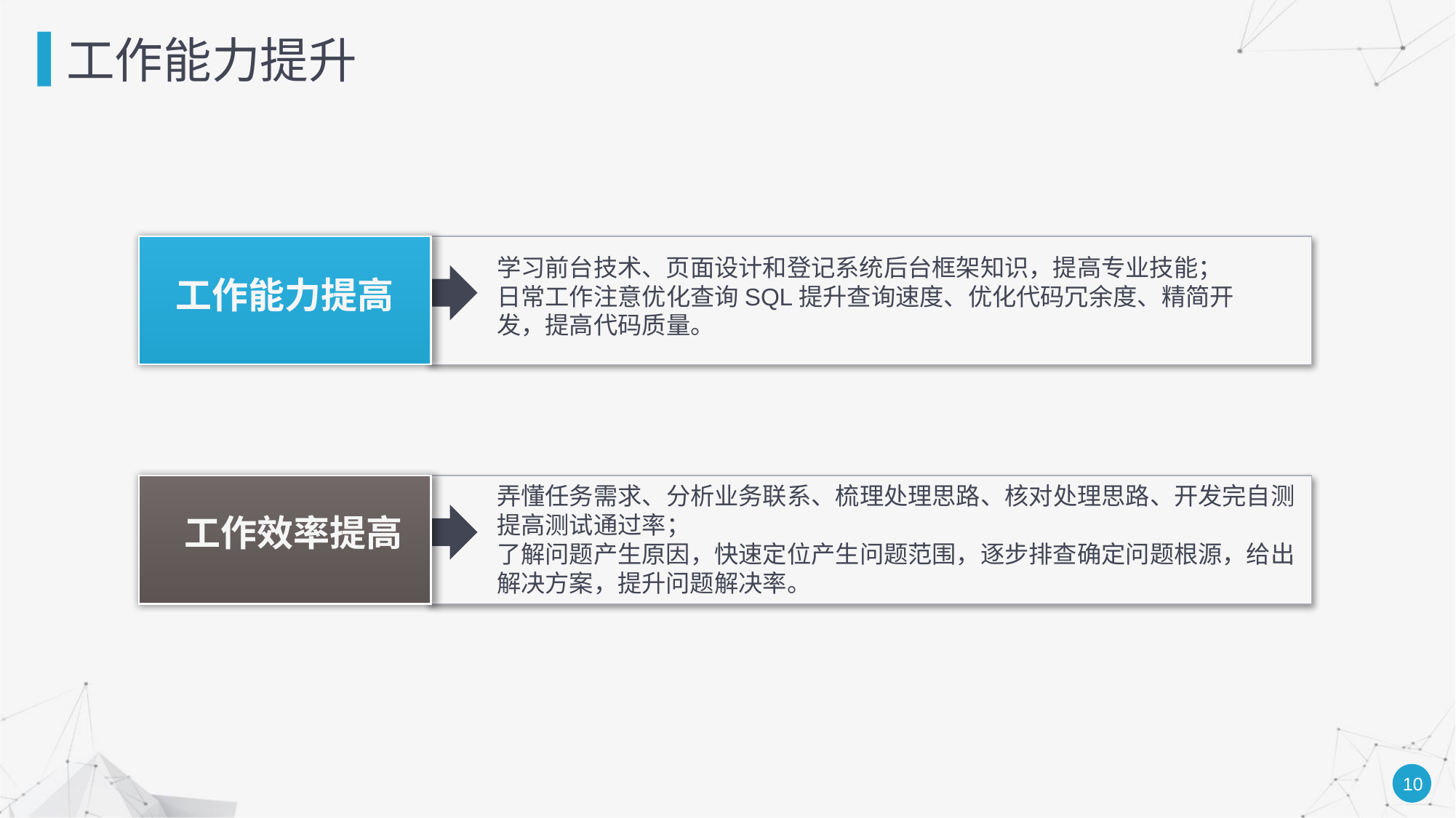

工作能力提升

学习前台技术、页面设计和登记系统后台框架知识，提高专业技能；日常工作注意优化查询SQL提升查询速度、优化代码冗余度、精简开发，提高代码质量。

工作能力提高

弄懂任务需求、分析业务联系、梳理处理思路、核对处理思路、开发完自测提高测试通过率；
了解问题产生原因，快速定位产生问题范围，逐步排查确定问题根源，给出解决方案，提升问题解决率。
工作效率提高